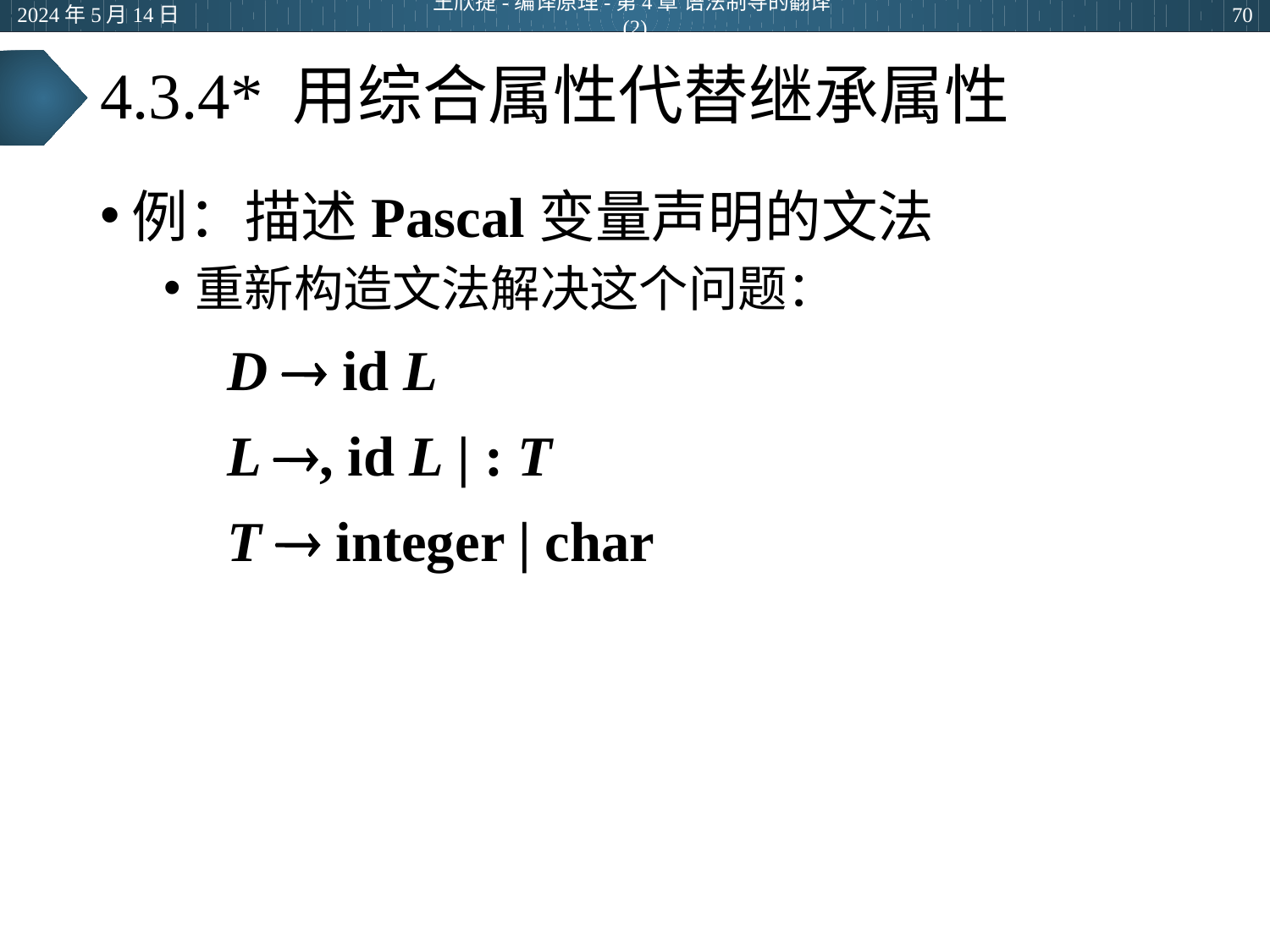

2024年5月14日
王欣捷-编译原理-第4章 语法制导的翻译(2)
70
# 4.3.4* 用综合属性代替继承属性
例：描述Pascal变量声明的文法
重新构造文法解决这个问题：
    	D → id L
	L →, id L | : T
	T → integer | char